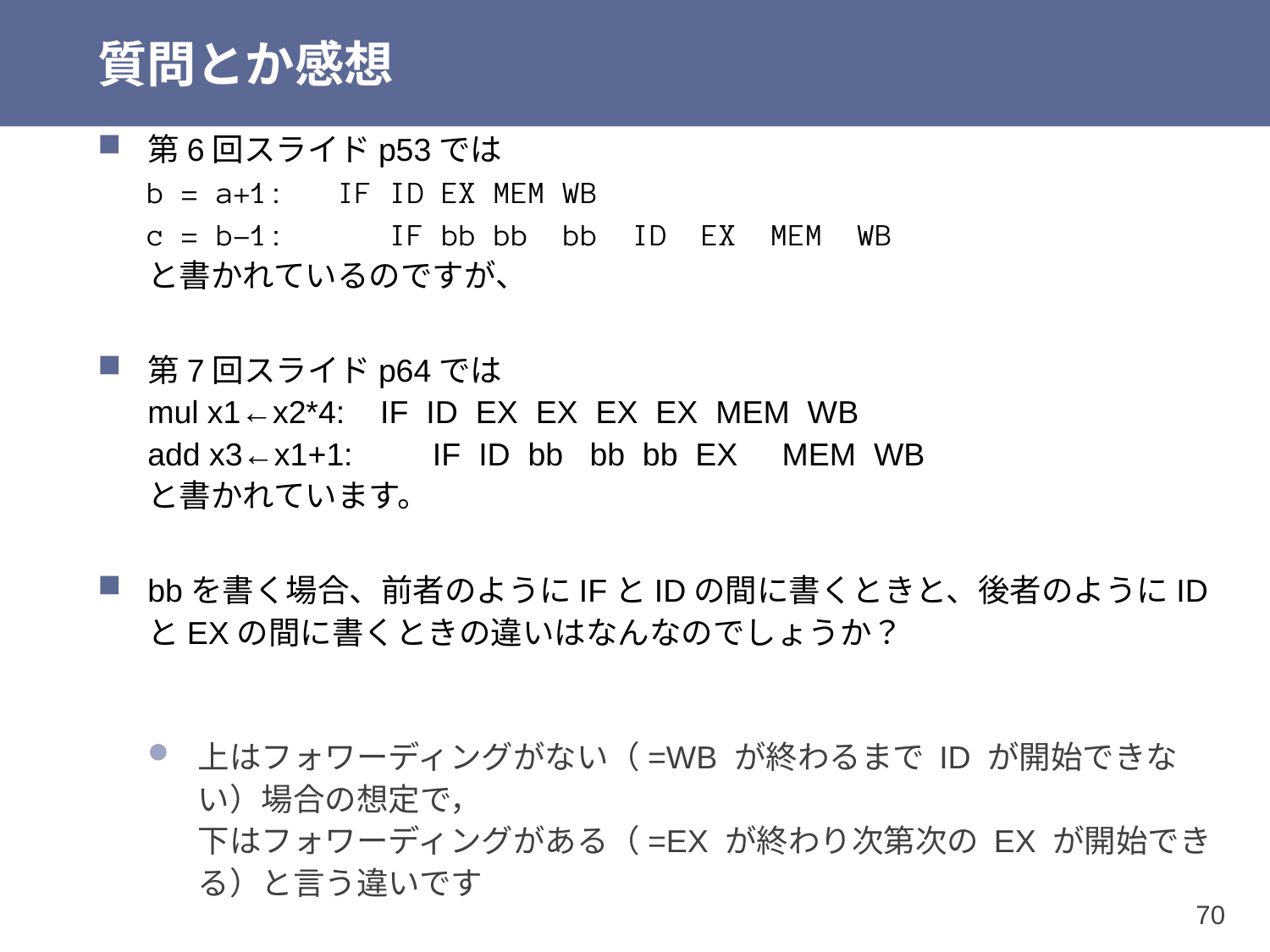

# 質問とか感想
第6回スライドp53では
b = a+1:   IF ID EX MEM WB
c = b-1:      IF bb bb  bb  ID  EX  MEM  WB
と書かれているのですが、
第7回スライドp64では
mul x1←x2*4:    IF  ID  EX  EX  EX  EX  MEM  WB
add x3←x1+1:         IF  ID  bb   bb  bb  EX     MEM  WB
と書かれています。
bbを書く場合、前者のようにIFとIDの間に書くときと、後者のようにIDとEXの間に書くときの違いはなんなのでしょうか？

上はフォワーディングがない（=WB が終わるまで ID が開始できない）場合の想定で，
下はフォワーディングがある（=EX が終わり次第次の EX が開始できる）と言う違いです